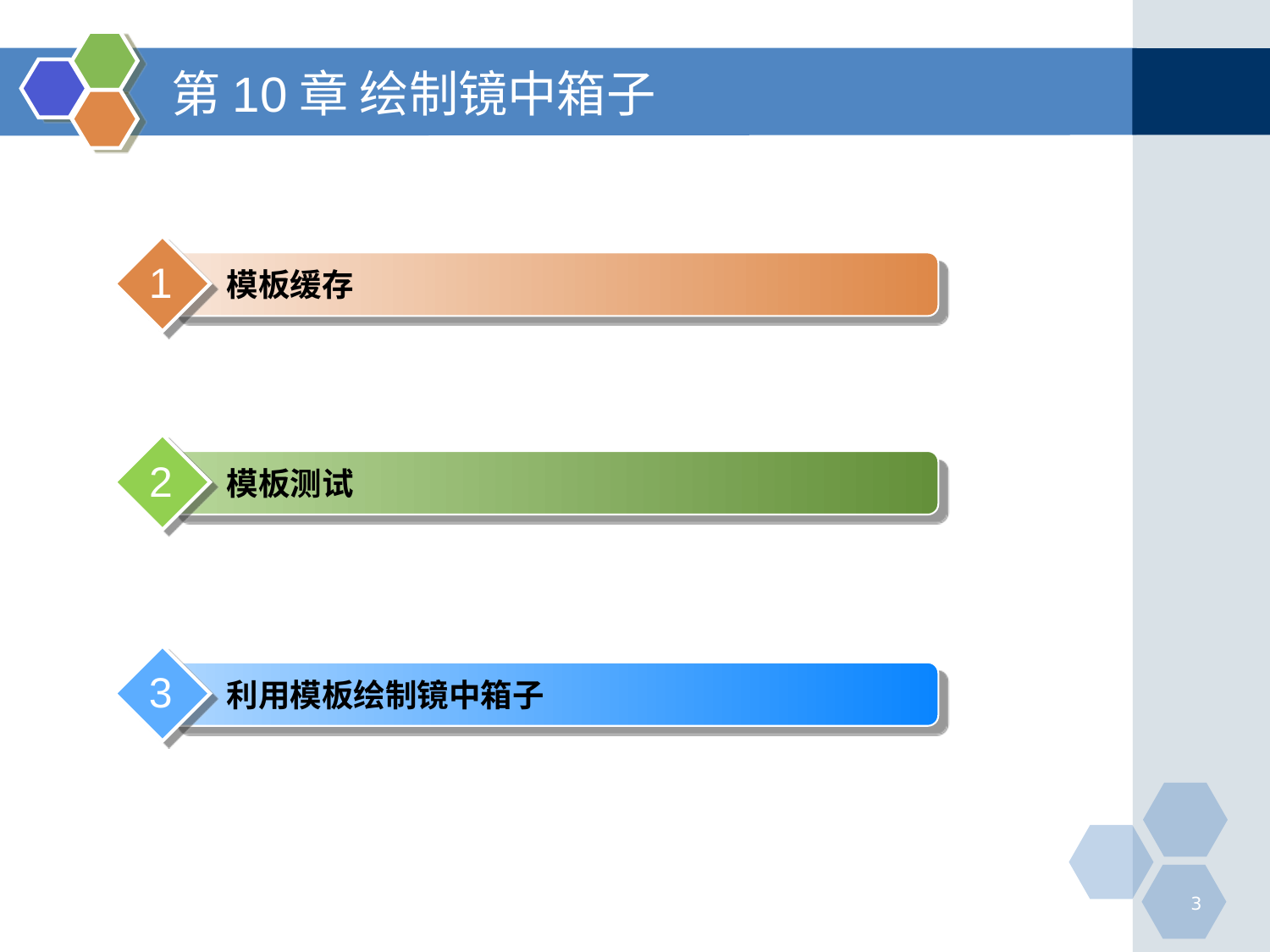

# 第10章 绘制镜中箱子

1
     模板缓存

2
     模板测试

3
     利用模板绘制镜中箱子

3